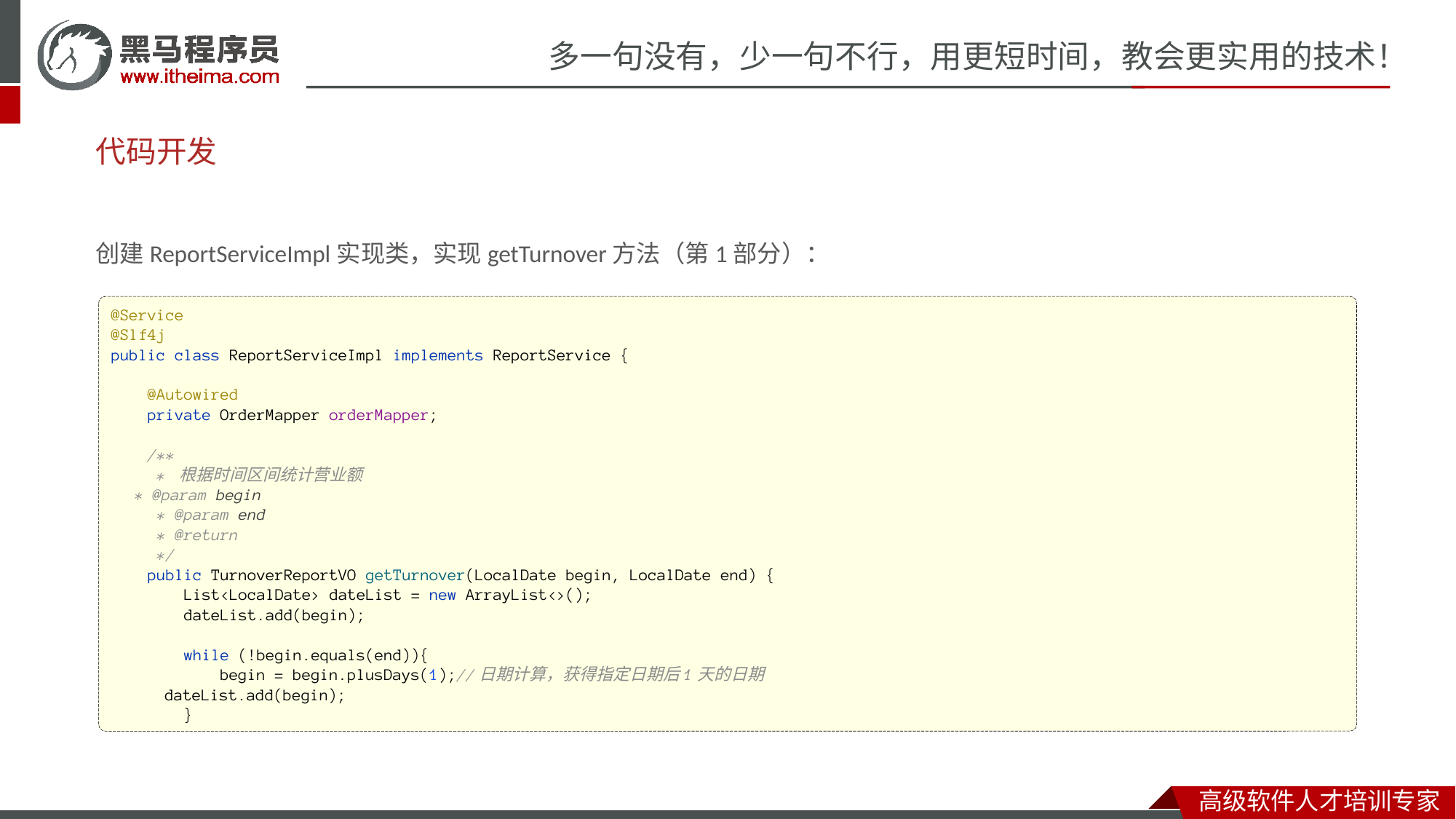

# 代码开发
创建ReportServiceImpl实现类，实现getTurnover方法（第1部分）：
@Service
@Slf4j
public class ReportServiceImpl implements ReportService {
    @Autowired
    private OrderMapper orderMapper;
    /**
     * 根据时间区间统计营业额
     * @param begin
     * @param end
     * @return
     */
    public TurnoverReportVO getTurnover(LocalDate begin, LocalDate end) {
        List<LocalDate> dateList = new ArrayList<>();
        dateList.add(begin);
        while (!begin.equals(end)){
            begin = begin.plusDays(1);//日期计算，获得指定日期后1天的日期
             dateList.add(begin);
        }